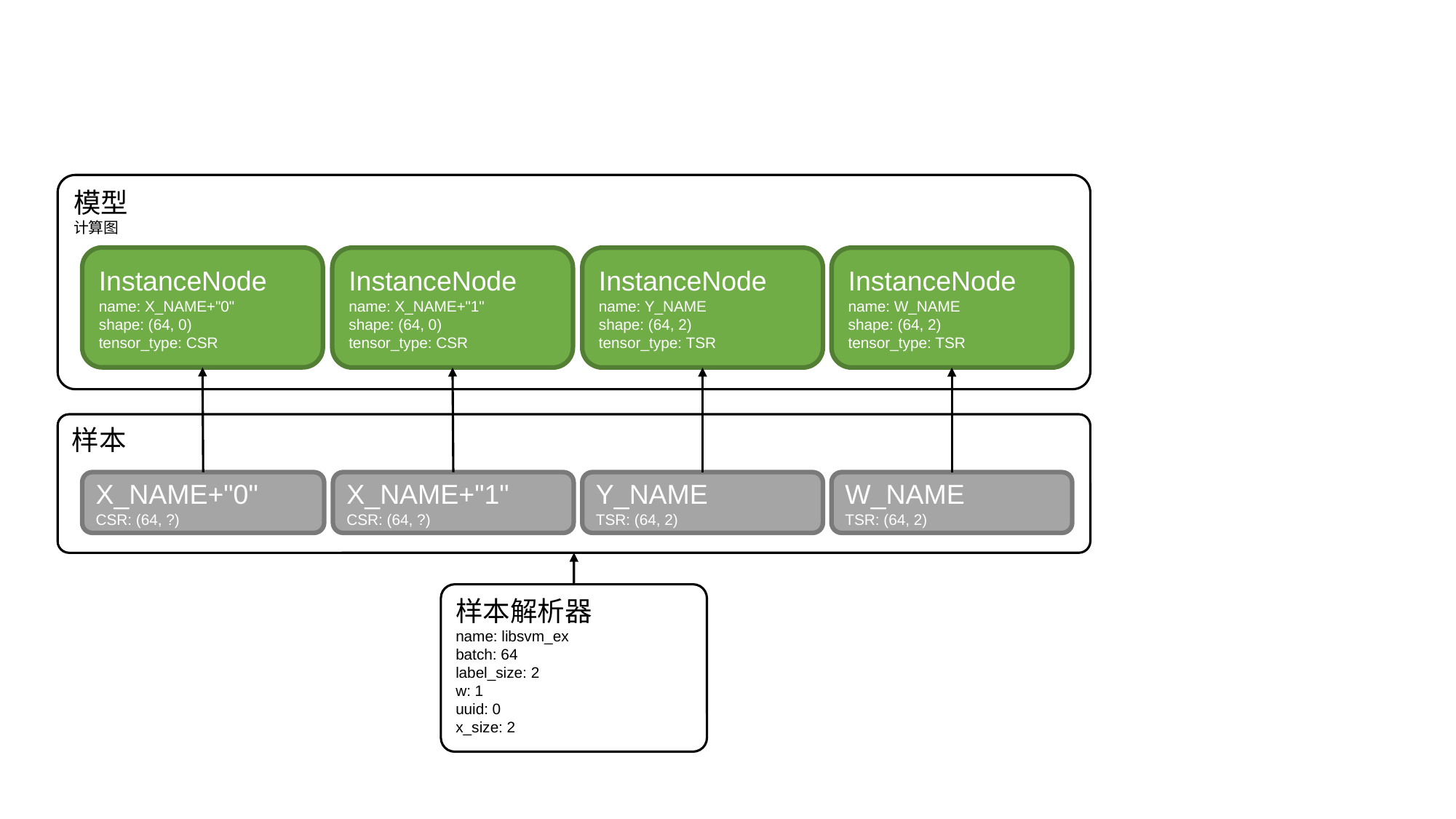

模型
计算图
InstanceNode
name: X_NAME+"0"
shape: (64, 0)
tensor_type: CSR
InstanceNode
name: X_NAME+"1"
shape: (64, 0)
tensor_type: CSR
InstanceNode
name: W_NAME
shape: (64, 2)
tensor_type: TSR
InstanceNode
name: Y_NAME
shape: (64, 2)
tensor_type: TSR
样本
W_NAME
TSR: (64, 2)
X_NAME+"1"
CSR: (64, ?)
Y_NAME
TSR: (64, 2)
X_NAME+"0"
CSR: (64, ?)
样本解析器
name: libsvm_ex
batch: 64
label_size: 2
w: 1
uuid: 0
x_size: 2